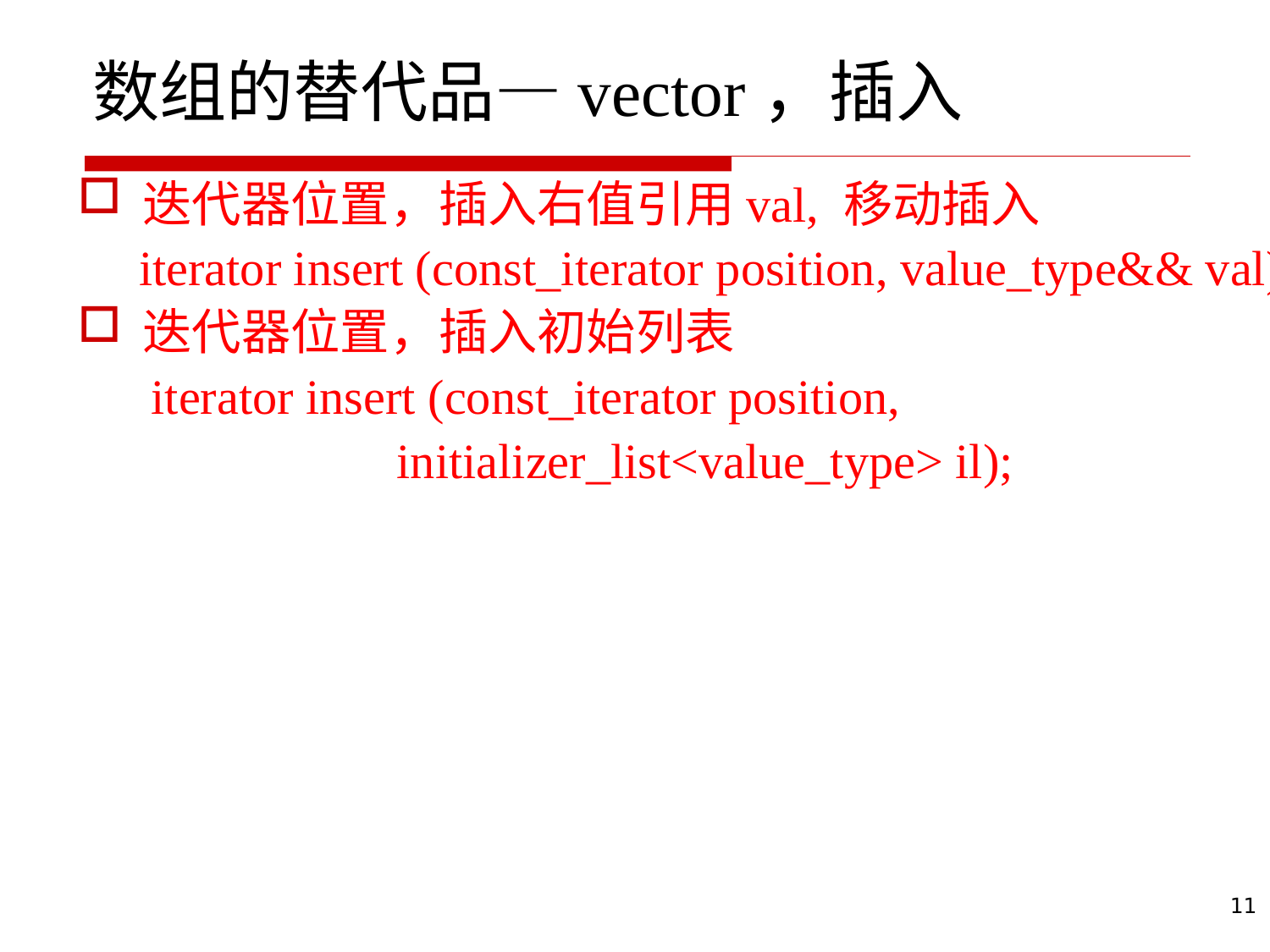

# 数组的替代品—vector，插入
迭代器位置，插入右值引用val, 移动插入
     iterator insert (const_iterator position, value_type&& val);
迭代器位置，插入初始列表
      iterator insert (const_iterator position,
                          initializer_list<value_type> il);

11